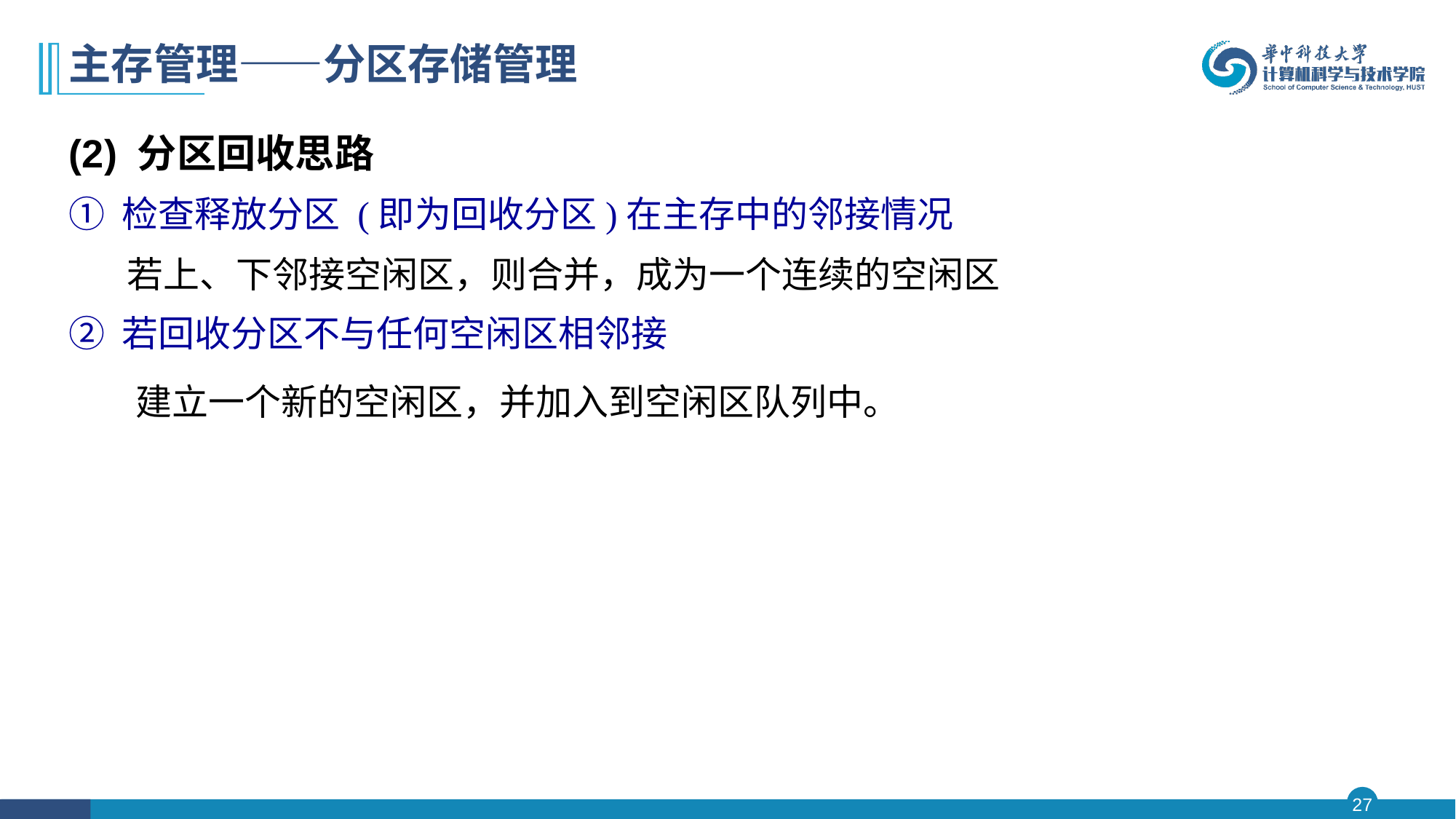

# 主存管理——分区存储管理
(2) 分区回收思路
① 检查释放分区 (即为回收分区)在主存中的邻接情况
      若上、下邻接空闲区，则合并，成为一个连续的空闲区
② 若回收分区不与任何空闲区相邻接
      建立一个新的空闲区，并加入到空闲区队列中。